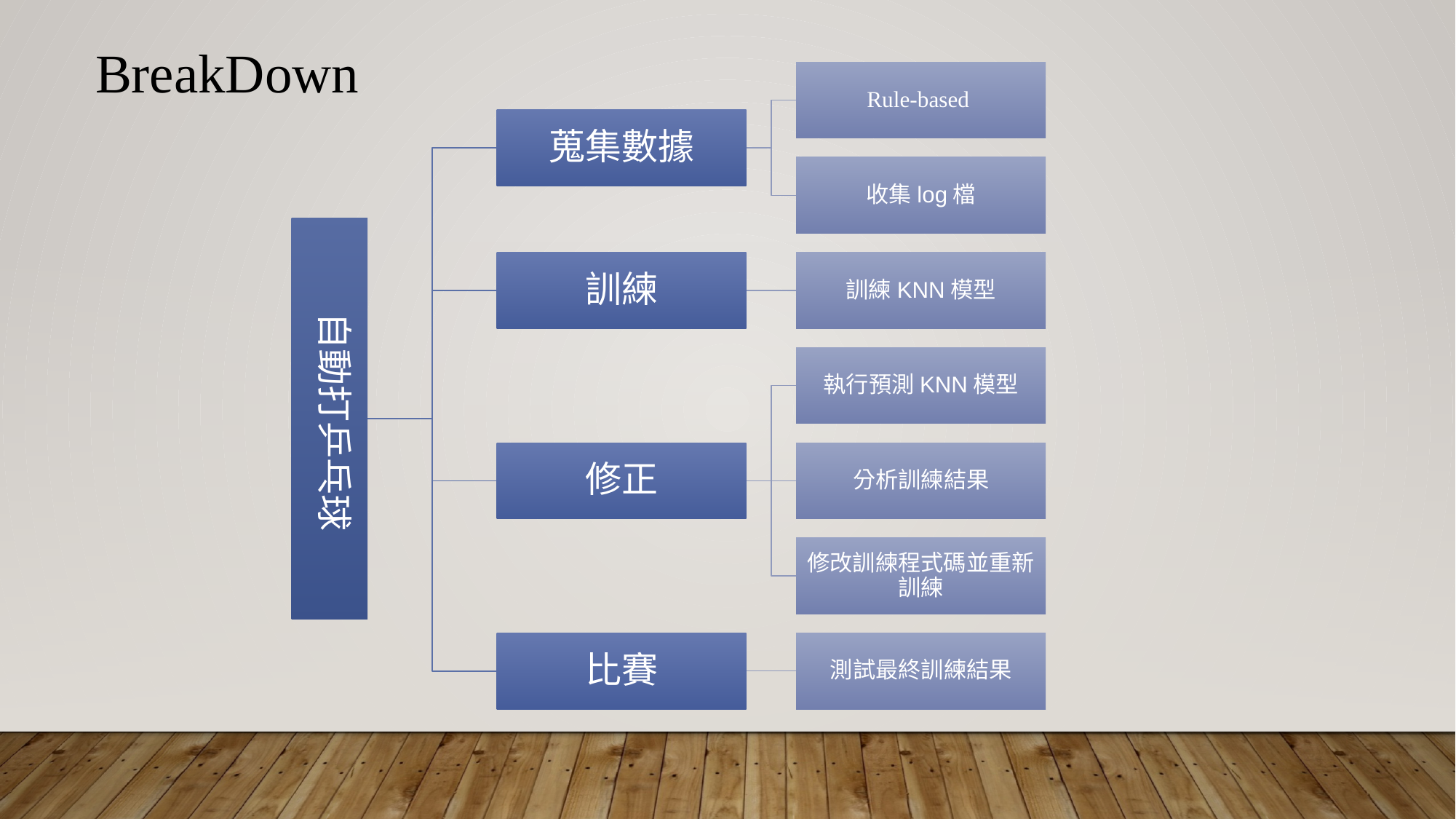

BreakDown

蒐集數據
Rule-based
收集log檔
訓練
訓練KNN模型
修正
執行預測KNN模型
分析訓練結果
修改訓練程式碼並重新訓練
比賽
測試最終訓練結果
自動打乒乓球